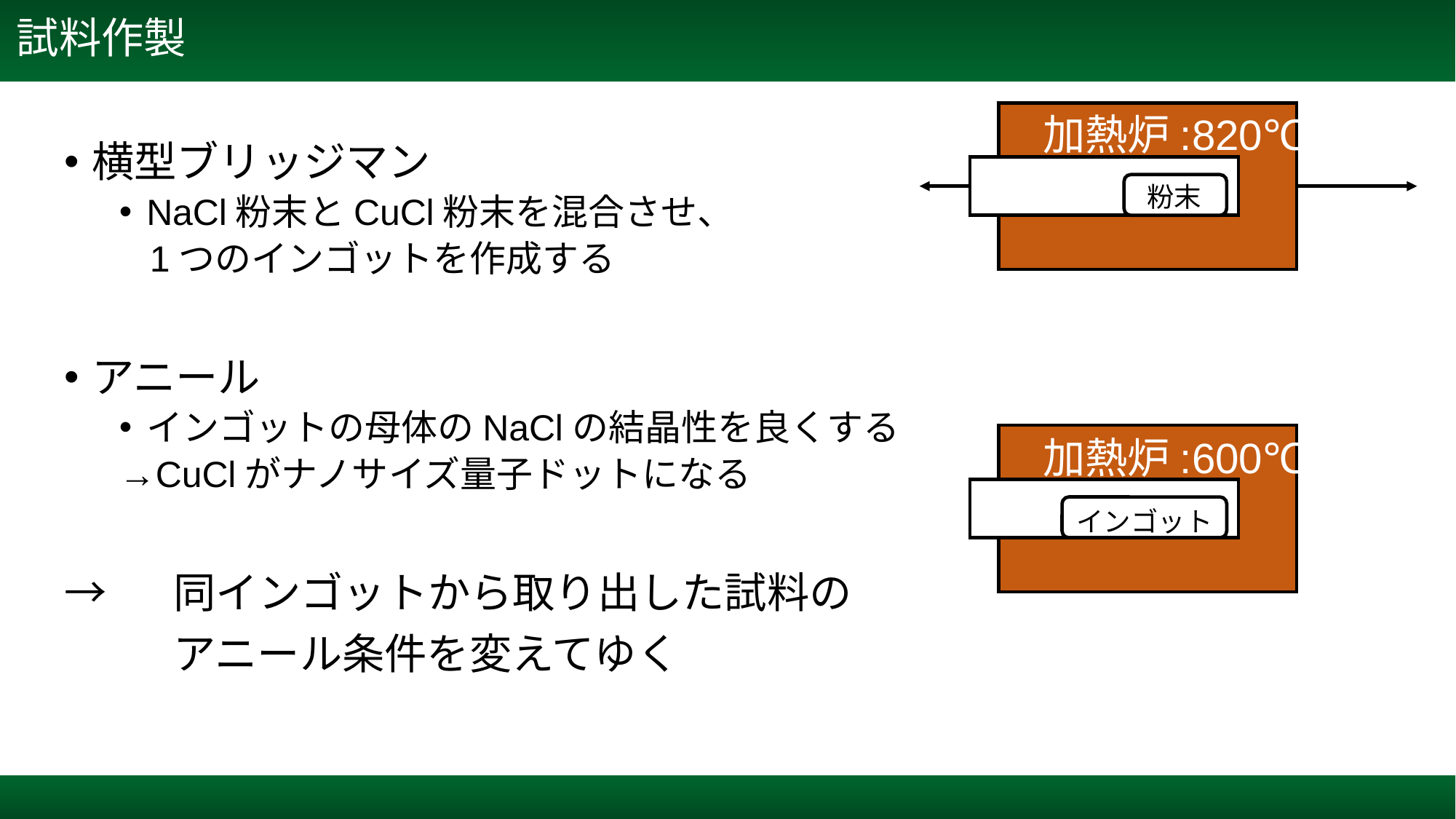

試料作製
加熱炉:820℃

粉末

加熱炉:600℃

インゴット
横型ブリッジマン
NaCl粉末とCuCl粉末を混合させ、
   1つのインゴットを作成する

アニール
インゴットの母体のNaClの結晶性を良くする
→CuClがナノサイズ量子ドットになる

→	同インゴットから取り出した試料の
   	アニール条件を変えてゆく